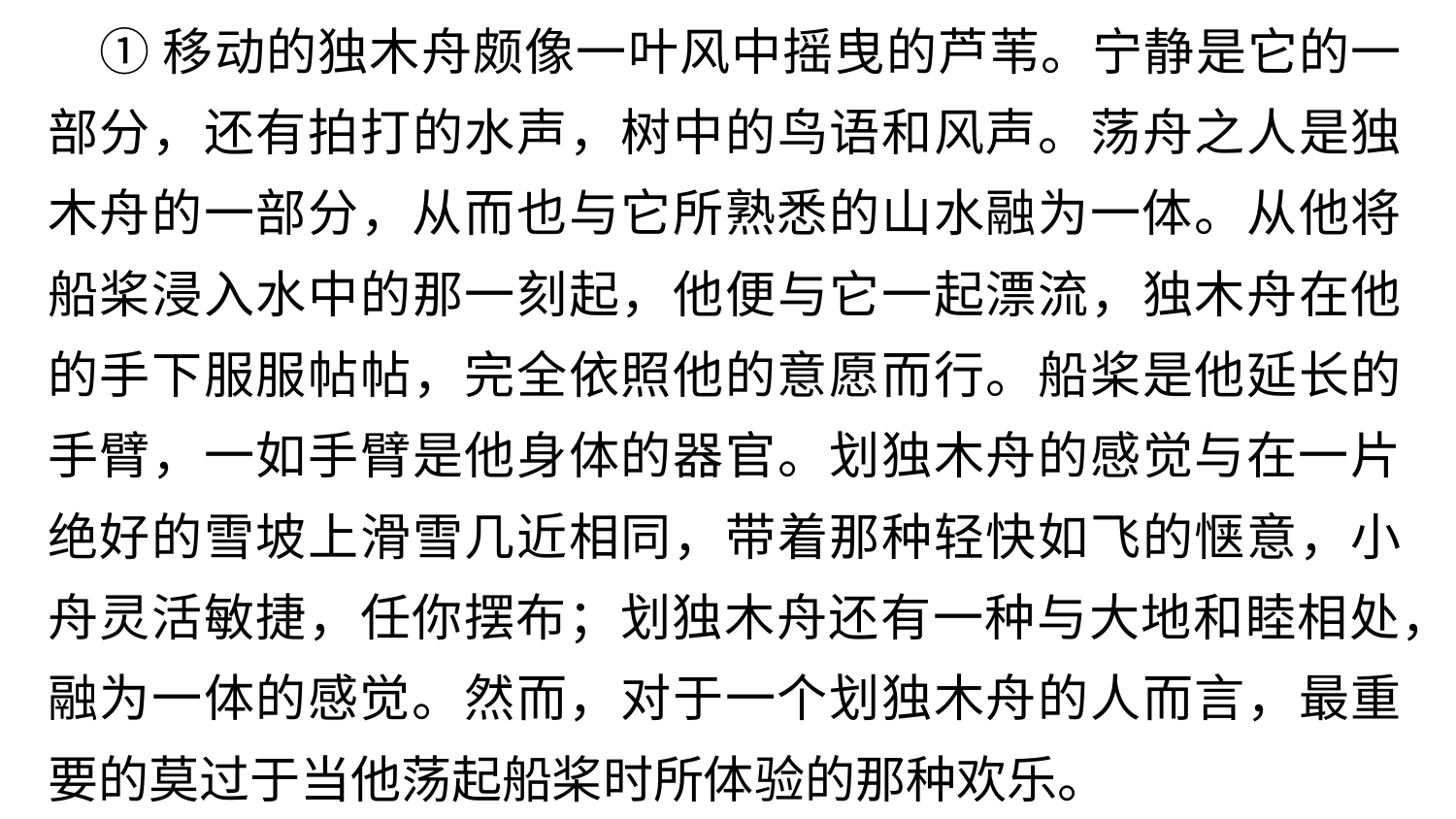

①移动的独木舟颇像一叶风中摇曳的芦苇。宁静是它的一部分，还有拍打的水声，树中的鸟语和风声。荡舟之人是独木舟的一部分，从而也与它所熟悉的山水融为一体。从他将船桨浸入水中的那一刻起，他便与它一起漂流，独木舟在他的手下服服帖帖，完全依照他的意愿而行。船桨是他延长的手臂，一如手臂是他身体的器官。划独木舟的感觉与在一片绝好的雪坡上滑雪几近相同，带着那种轻快如飞的惬意，小舟灵活敏捷，任你摆布；划独木舟还有一种与大地和睦相处，融为一体的感觉。然而，对于一个划独木舟的人而言，最重要的莫过于当他荡起船桨时所体验的那种欢乐。